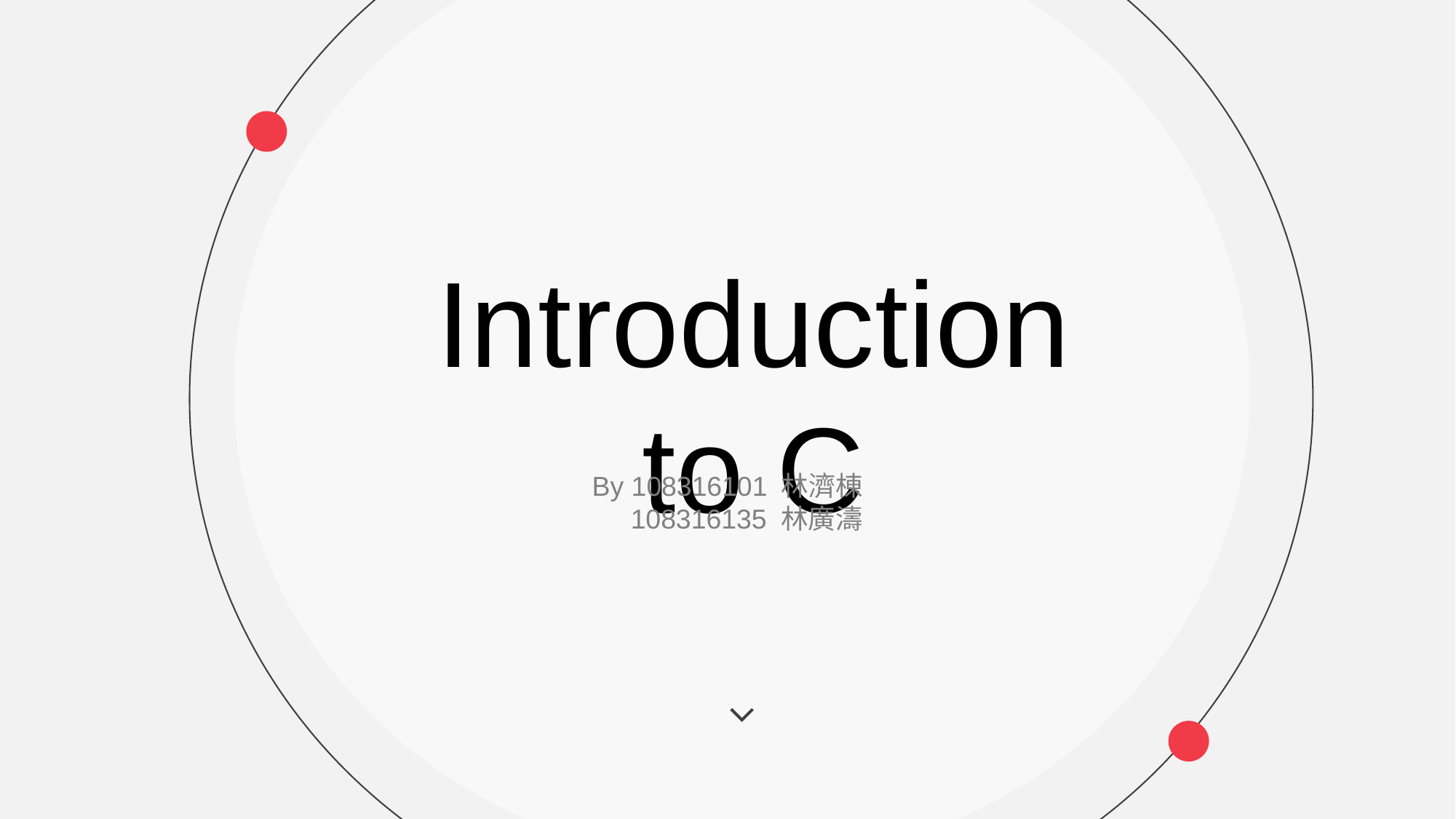

Introduction to C
By 108316101 林濟棟
     108316135 林廣濤